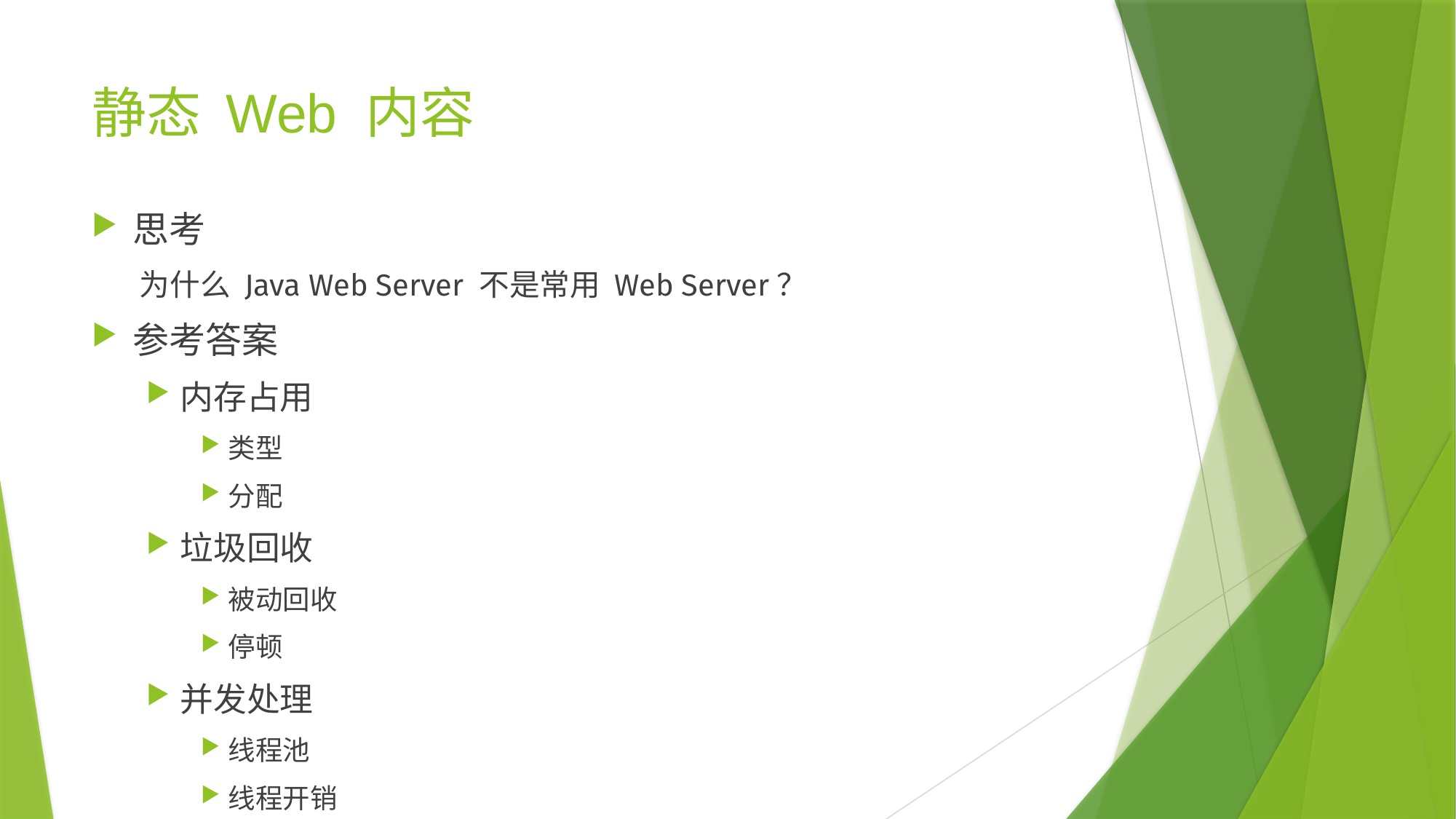

# 静态 Web 内容
思考
      为什么 Java Web Server 不是常用 Web Server？
参考答案
内存占用
类型
分配
垃圾回收
被动回收
停顿
并发处理
线程池
线程开销